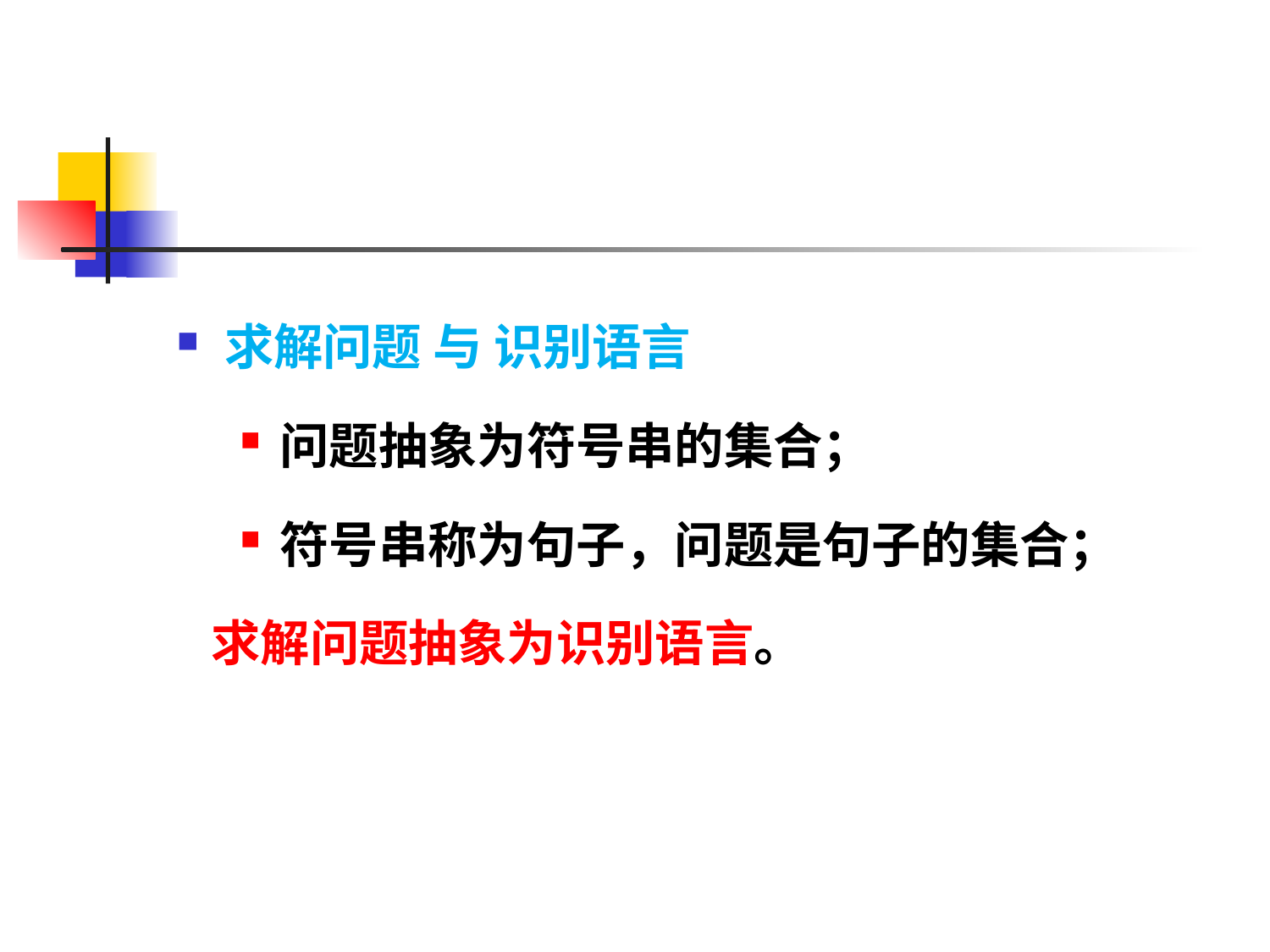

#
求解问题 与 识别语言
问题抽象为符号串的集合；
符号串称为句子，问题是句子的集合；
  求解问题抽象为识别语言。